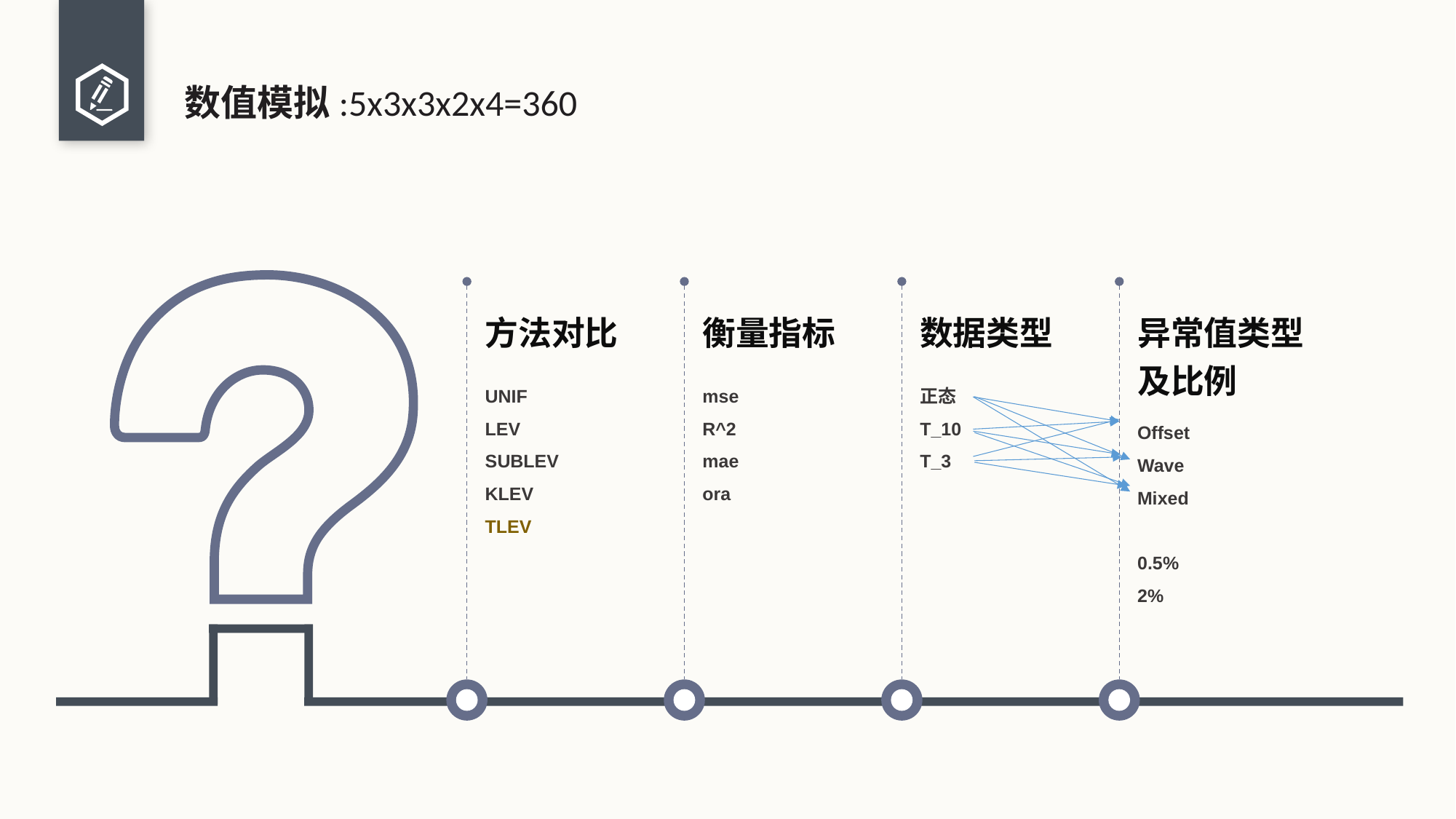

# 数值模拟:5x3x3x2x4=360

方法对比
衡量指标
数据类型
异常值类型及比例
UNIF
LEV
SUBLEV
KLEV
TLEV
mse
R^2
mae
ora
正态
T_10
T_3
Offset
Wave
Mixed

0.5%
2%